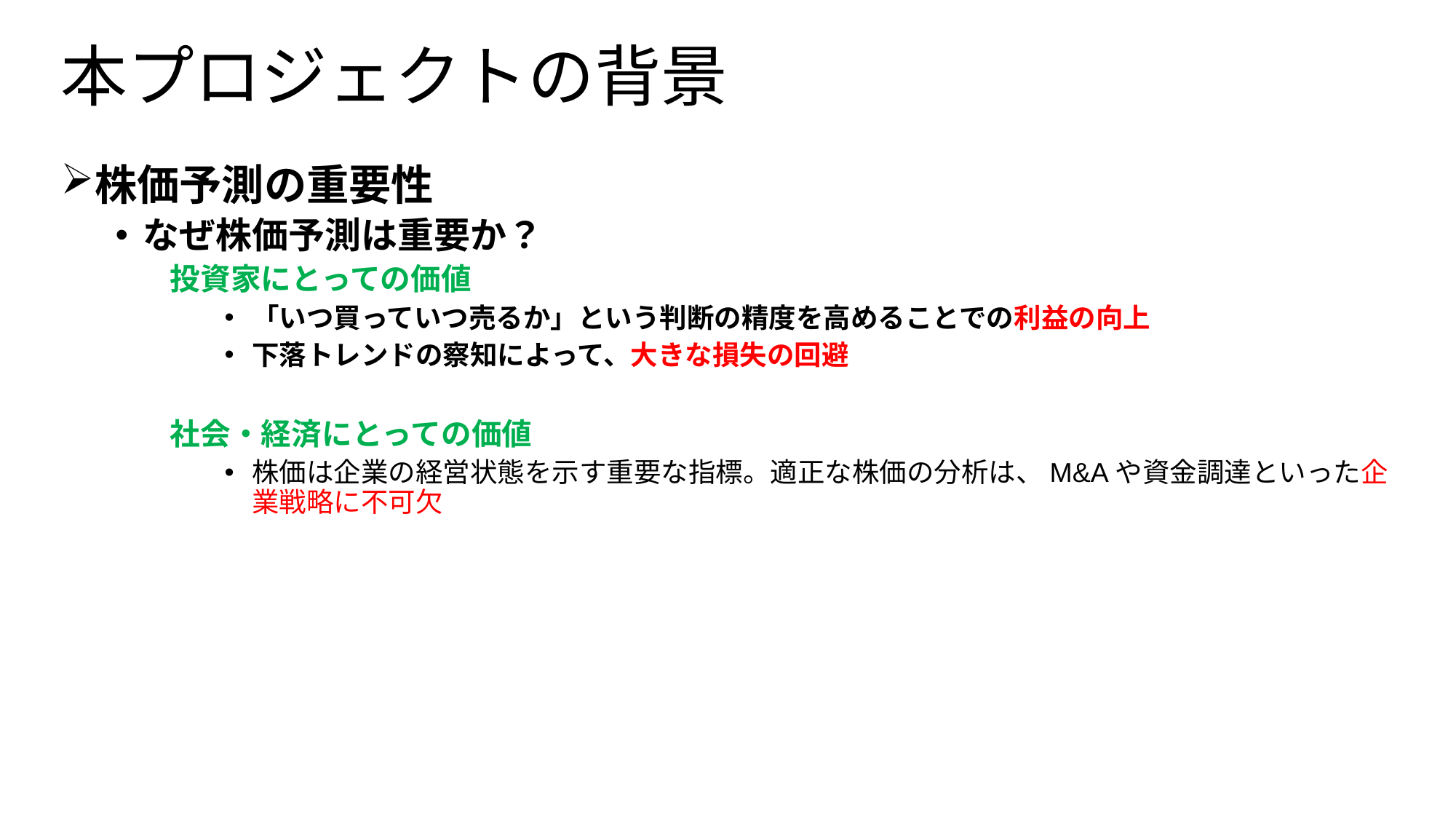

# 本プロジェクトの背景
株価予測の重要性
なぜ株価予測は重要か？
投資家にとっての価値
「いつ買っていつ売るか」という判断の精度を高めることでの利益の向上
下落トレンドの察知によって、大きな損失の回避

社会・経済にとっての価値
株価は企業の経営状態を示す重要な指標。適正な株価の分析は、M&Aや資金調達といった企業戦略に不可欠